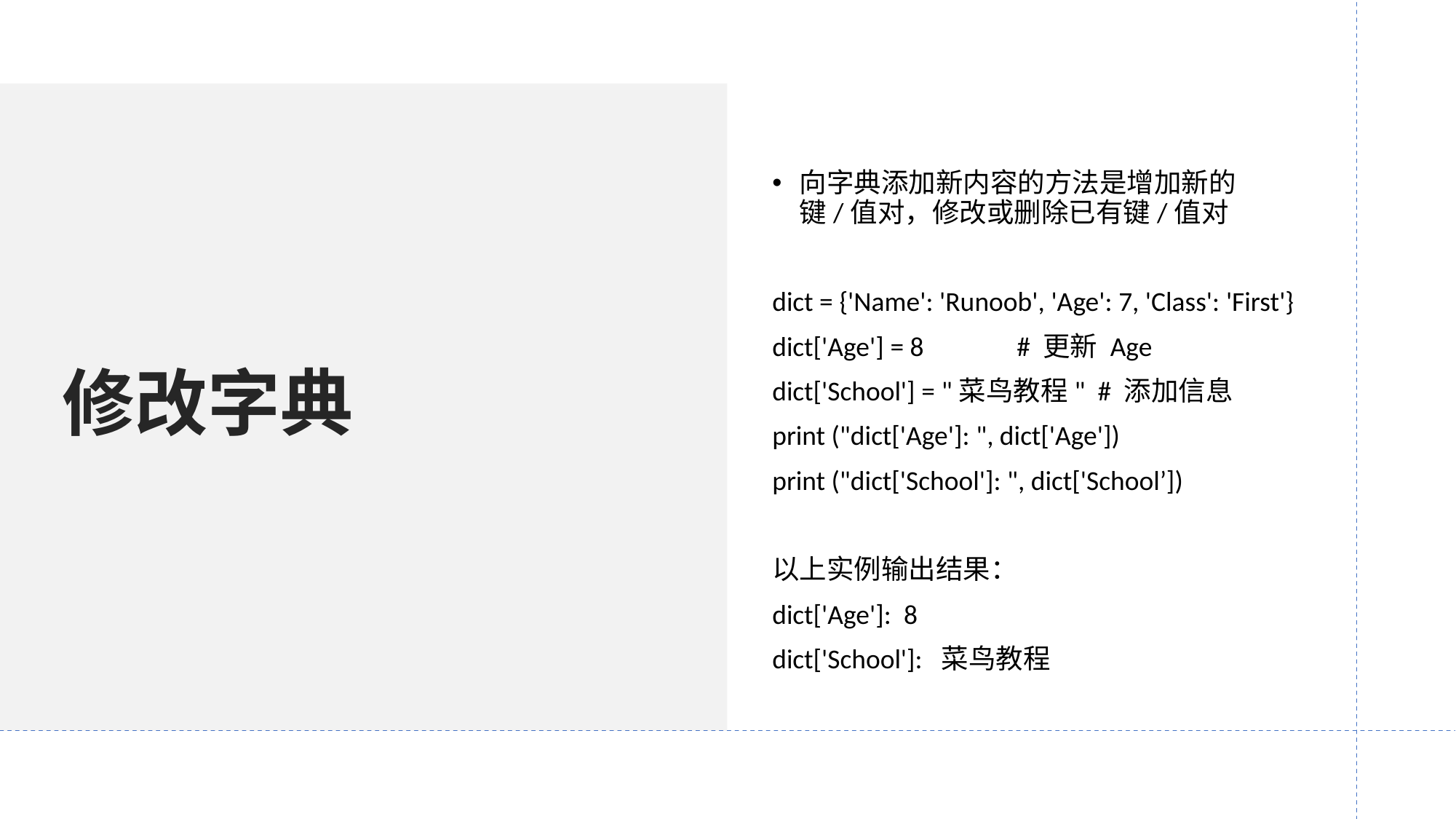

# 修改字典
向字典添加新内容的方法是增加新的键/值对，修改或删除已有键/值对

dict = {'Name': 'Runoob', 'Age': 7, 'Class': 'First'}
dict['Age'] = 8               # 更新 Age
dict['School'] = "菜鸟教程"  # 添加信息
print ("dict['Age']: ", dict['Age'])
print ("dict['School']: ", dict['School’])

以上实例输出结果：
dict['Age']:  8
dict['School']:  菜鸟教程